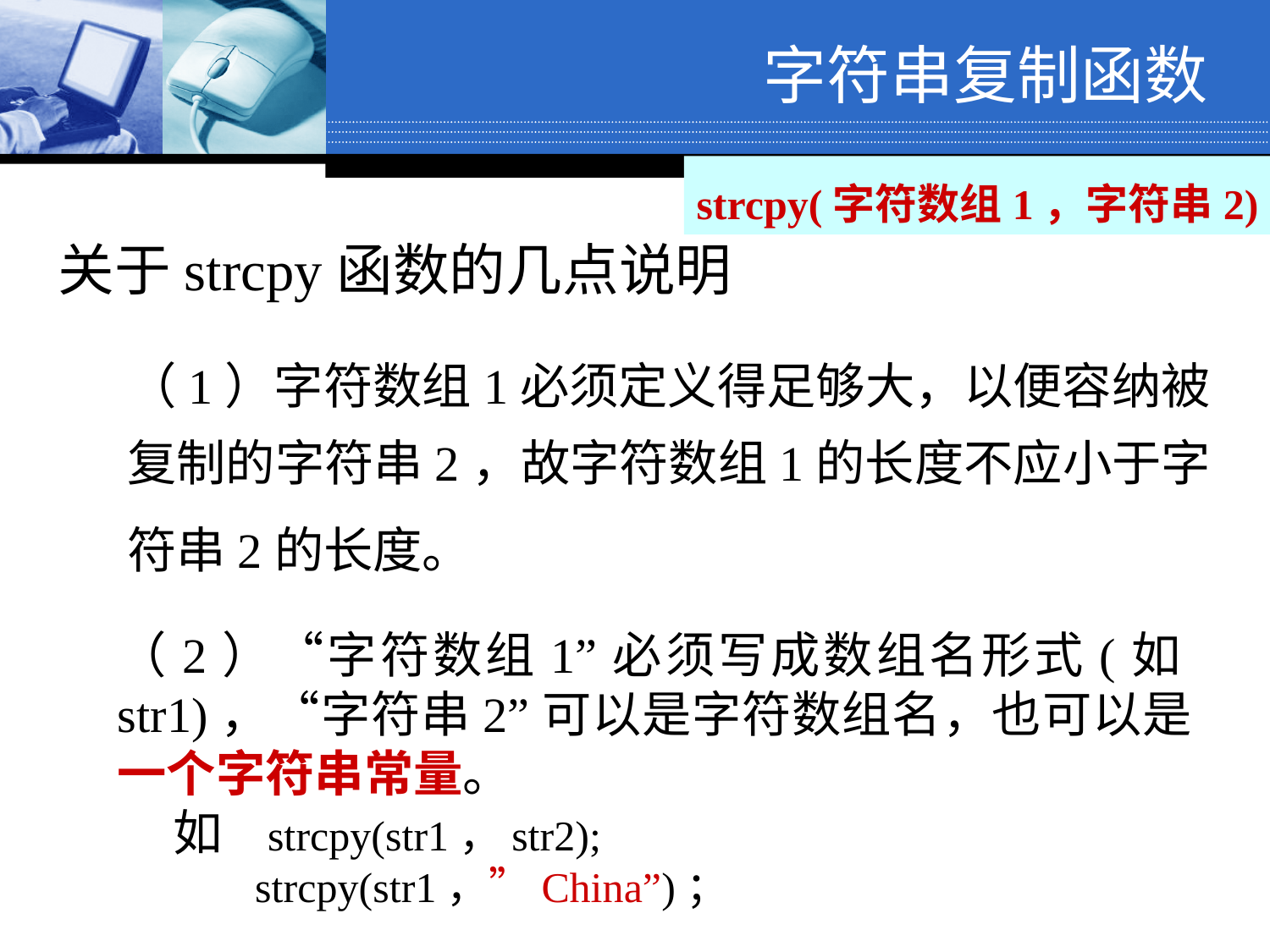

字符串复制函数
strcpy(字符数组1，字符串2)
# 关于strcpy函数的几点说明
（1）字符数组1必须定义得足够大，以便容纳被复制的字符串2，故字符数组1的长度不应小于字符串2的长度。
（2）“字符数组1”必须写成数组名形式(如str1)，“字符串2”可以是字符数组名，也可以是一个字符串常量。
    如   strcpy(str1，str2);
             strcpy(str1，”China”)；